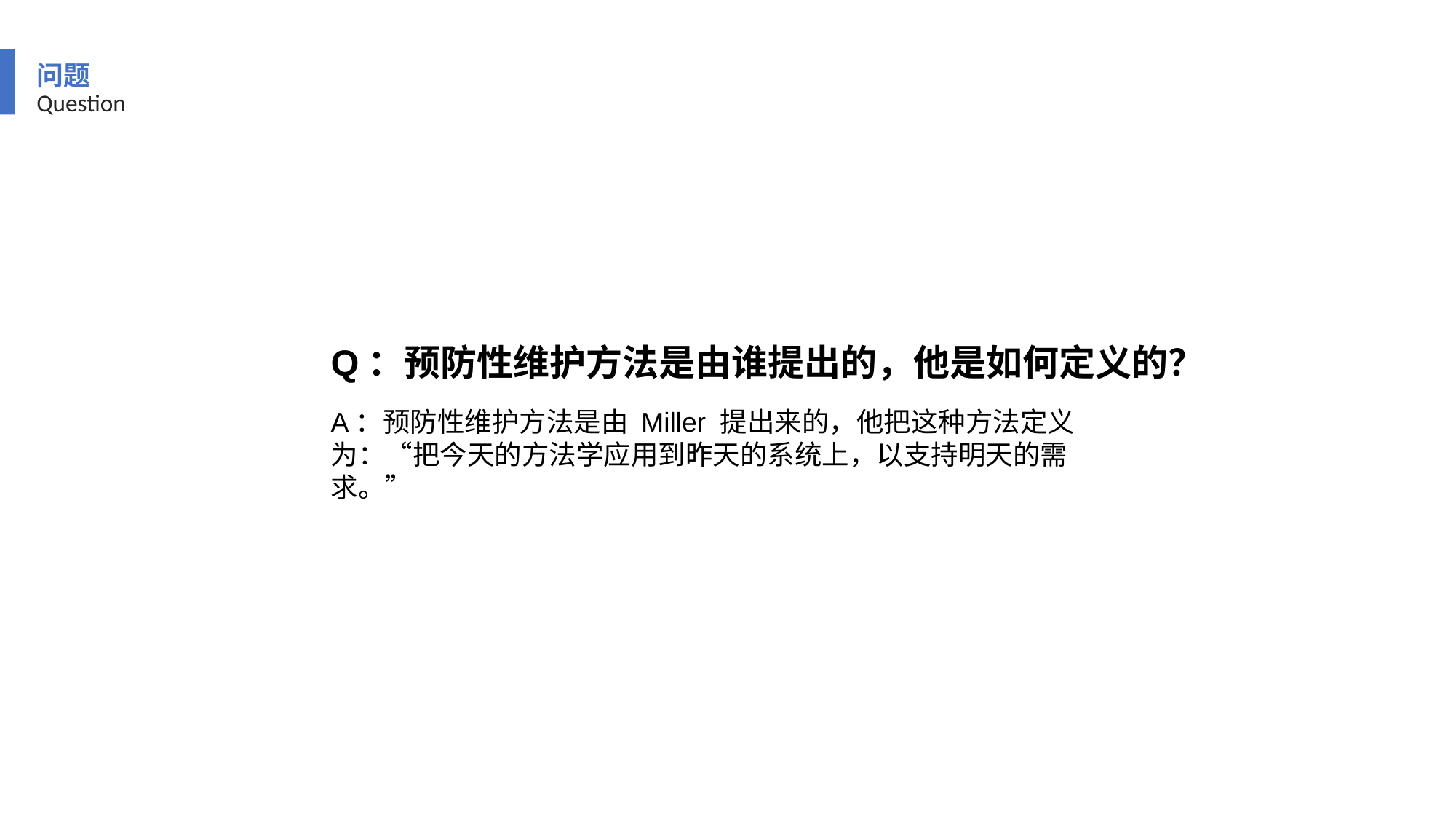

问题
Question
Q：预防性维护方法是由谁提出的，他是如何定义的？
A：预防性维护方法是由 Miller 提出来的，他把这种方法定义为：“把今天的方法学应用到昨天的系统上，以支持明天的需求。”